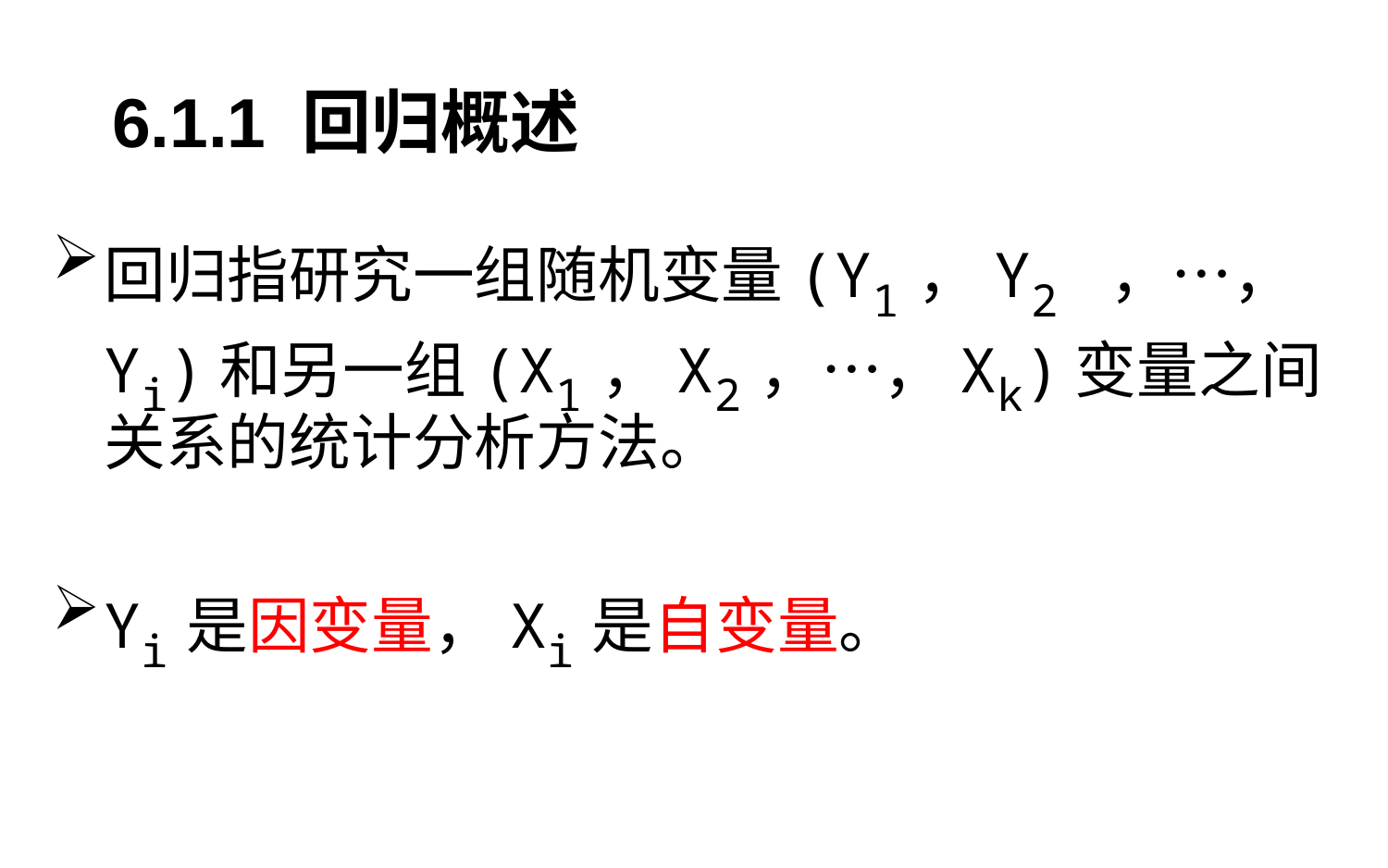

6.1.1 回归概述
回归指研究一组随机变量(Y1，Y2 ，…，Yi)和另一组(X1，X2，…，Xk)变量之间关系的统计分析方法。

Yi是因变量，Xi是自变量。